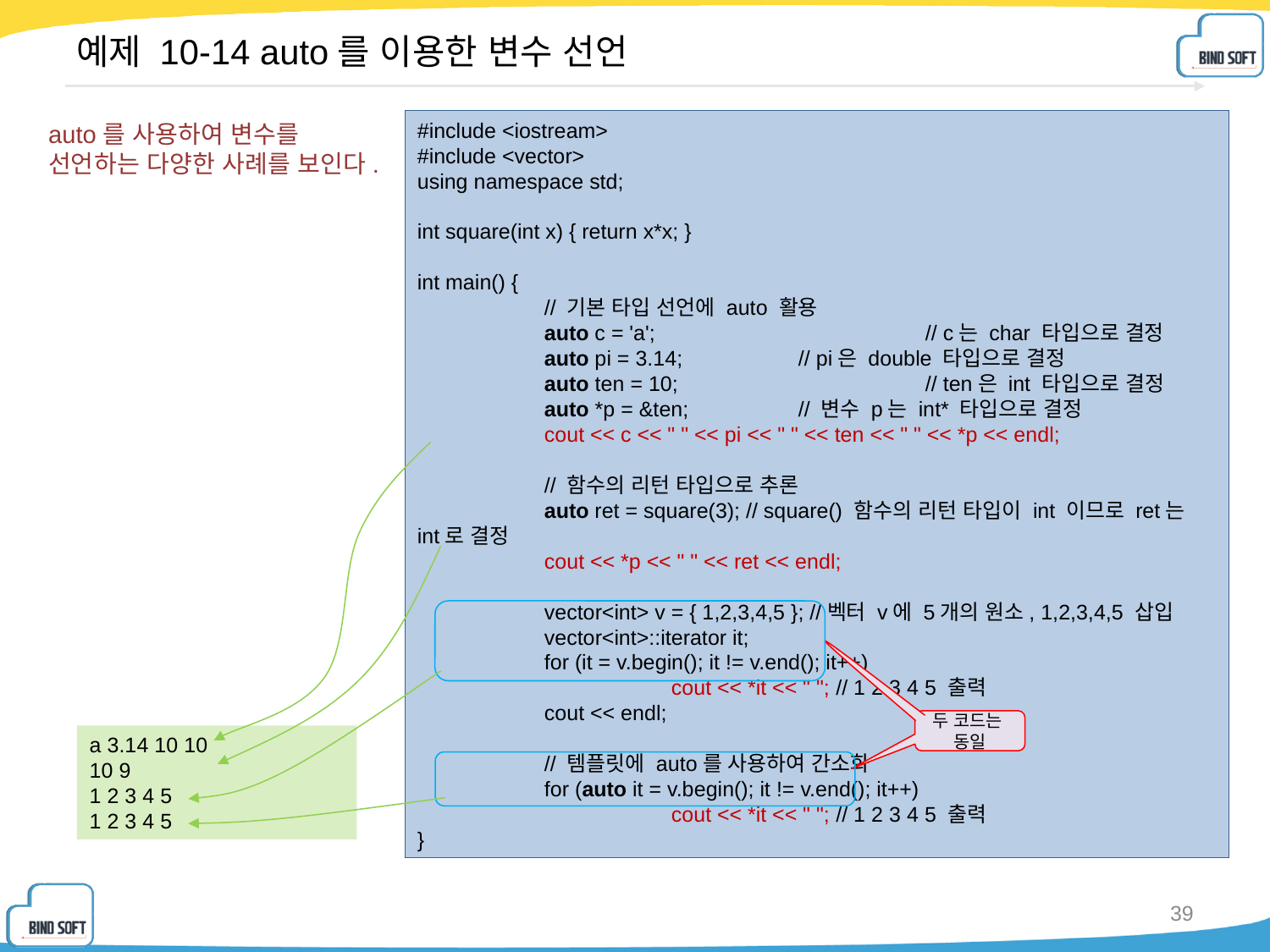

# 예제 10-14 auto를 이용한 변수 선언
#include <iostream>
#include <vector>
using namespace std;

int square(int x) { return x*x; }

int main() {
	// 기본 타입 선언에 auto 활용
	auto c = 'a'; 			// c는 char 타입으로 결정
	auto pi = 3.14; 	// pi은 double 타입으로 결정
	auto ten = 10; 		// ten은 int 타입으로 결정
	auto *p = &ten; 	// 변수 p는 int* 타입으로 결정
	cout << c << " " << pi << " " << ten << " " << *p << endl;

	// 함수의 리턴 타입으로 추론
	auto ret = square(3); // square() 함수의 리턴 타입이 int 이므로 ret는 int로 결정
	cout << *p << " " << ret << endl;

	vector<int> v = { 1,2,3,4,5 }; //벡터 v에 5개의 원소, 1,2,3,4,5 삽입
	vector<int>::iterator it;
	for (it = v.begin(); it != v.end(); it++)
		cout << *it << " "; // 1 2 3 4 5 출력
	cout << endl;

	// 템플릿에 auto를 사용하여 간소화
	for (auto it = v.begin(); it != v.end(); it++)
		cout << *it << " "; // 1 2 3 4 5 출력
}
auto를 사용하여 변수를 선언하는 다양한 사례를 보인다.

두 코드는
동일
a 3.14 10 10
10 9
1 2 3 4 5
1 2 3 4 5

39